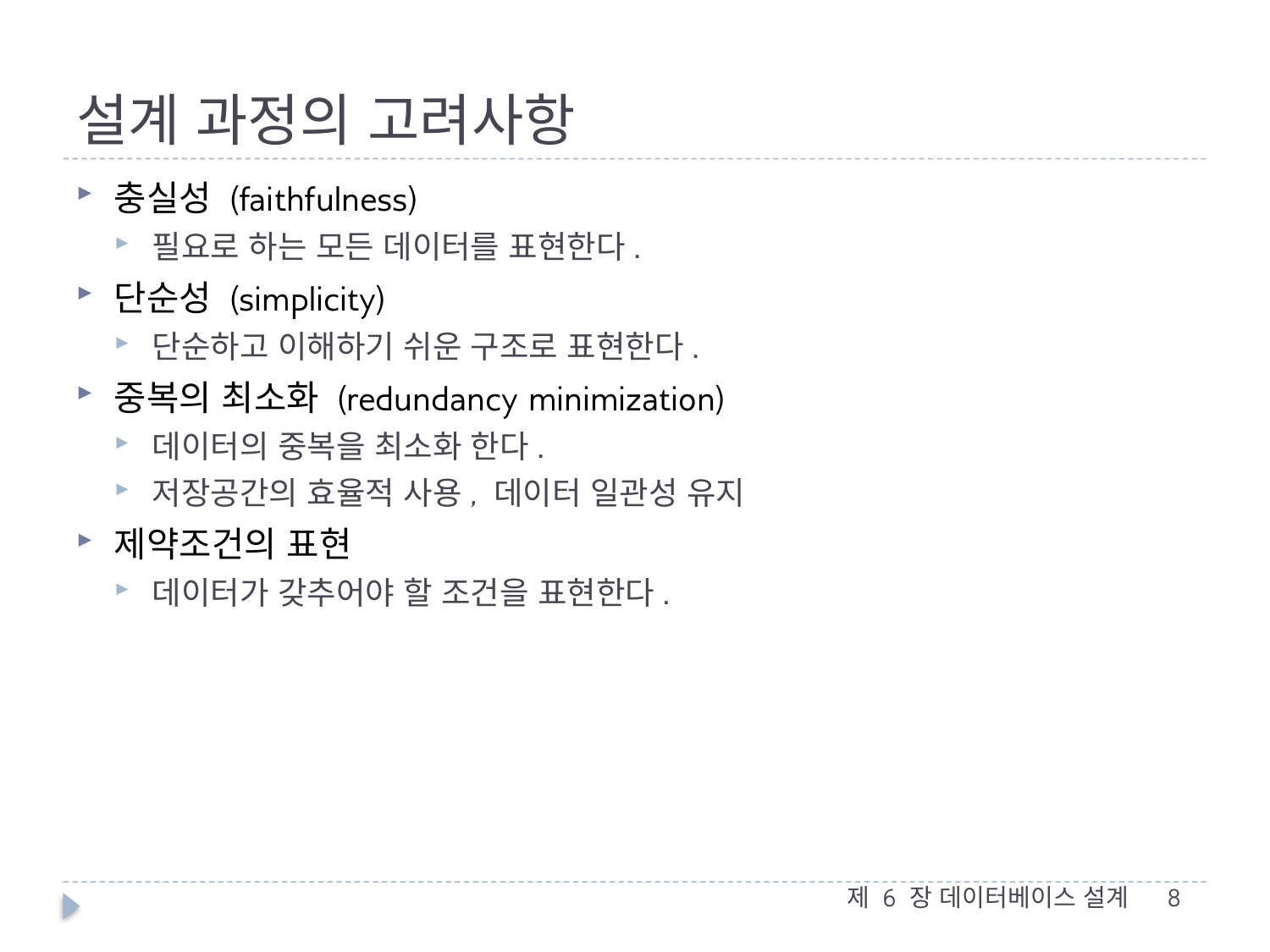

# 설계 과정의 고려사항
충실성 (faithfulness)
필요로 하는 모든 데이터를 표현한다.
단순성 (simplicity)
단순하고 이해하기 쉬운 구조로 표현한다.
중복의 최소화 (redundancy minimization)
데이터의 중복을 최소화 한다.
저장공간의 효율적 사용, 데이터 일관성 유지
제약조건의 표현
데이터가 갖추어야 할 조건을 표현한다.
제 6 장 데이터베이스 설계
8